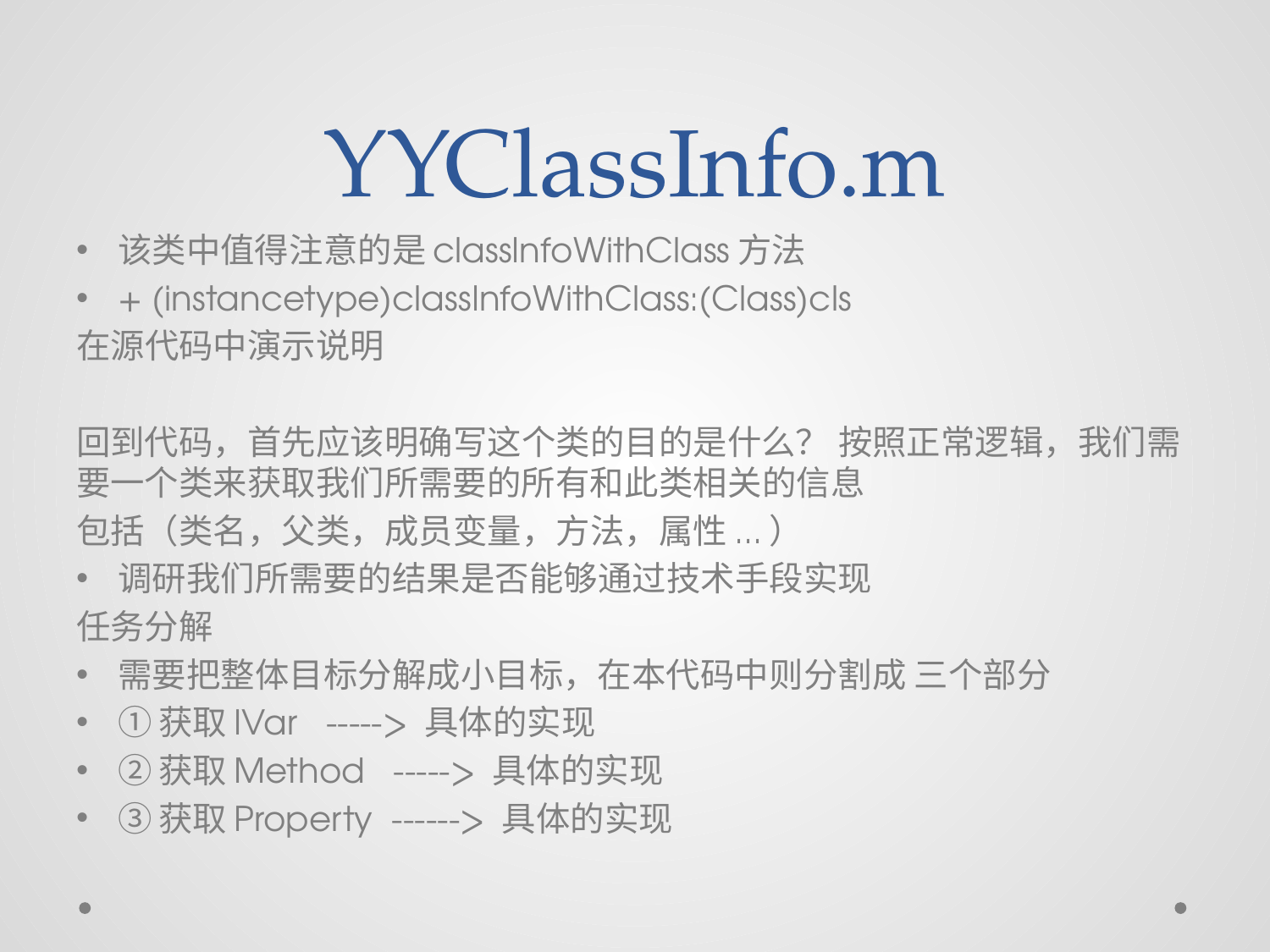

# YYClassInfo.m
该类中值得注意的是classInfoWithClass方法
+ (instancetype)classInfoWithClass:(Class)cls
在源代码中演示说明

回到代码，首先应该明确写这个类的目的是什么？ 按照正常逻辑，我们需要一个类来获取我们所需要的所有和此类相关的信息
包括（类名，父类，成员变量，方法，属性...）
调研我们所需要的结果是否能够通过技术手段实现
任务分解
需要把整体目标分解成小目标，在本代码中则分割成 三个部分
①获取IVar   -----> 具体的实现
②获取Method   -----> 具体的实现
③获取Property  ------> 具体的实现